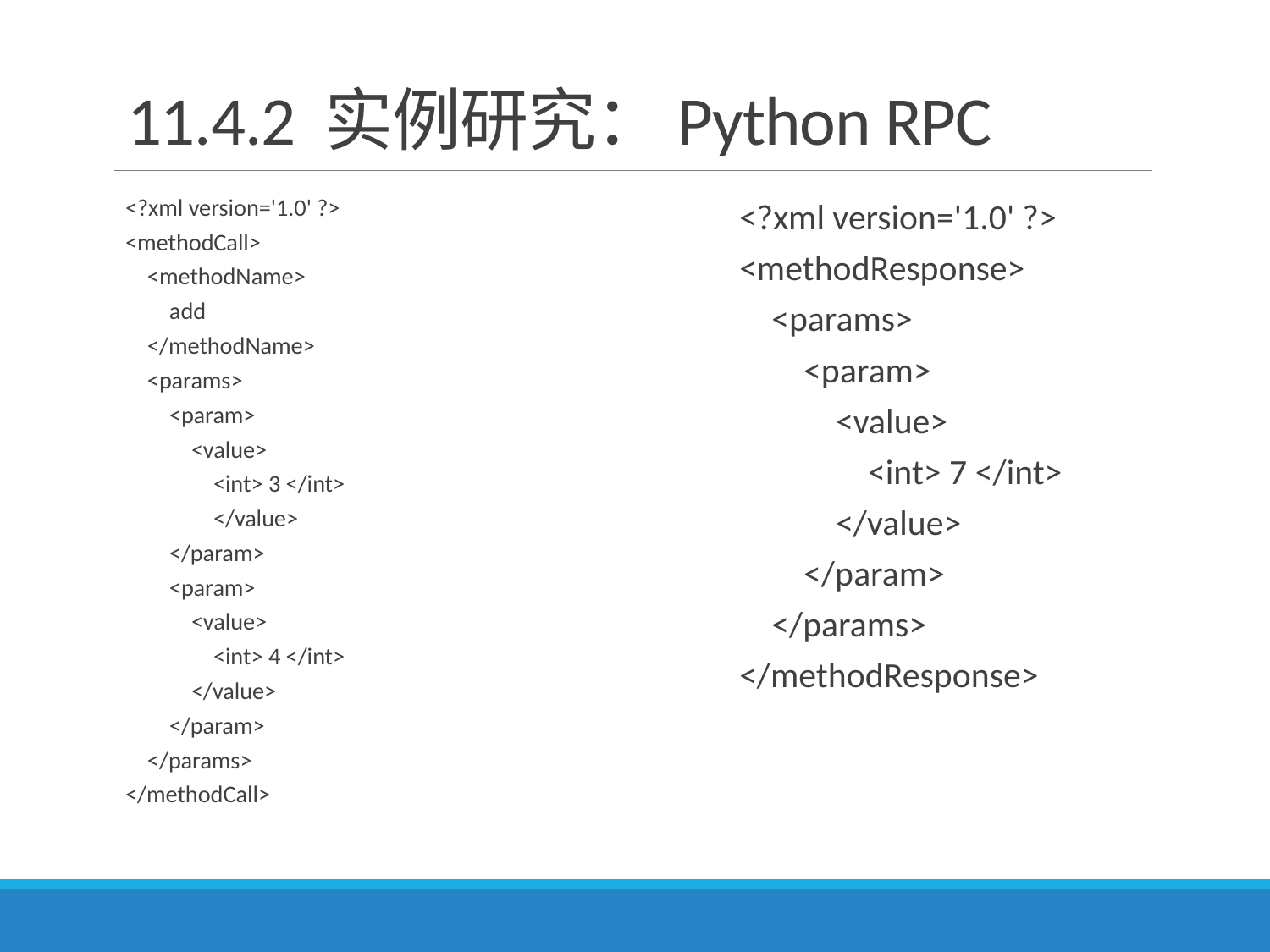

# 11.4.2 实例研究：Python RPC
<?xml version='1.0' ?>
<methodCall>
    <methodName>
        add
    </methodName>
    <params>
        <param>
            <value>
                <int> 3 </int>
                </value>
        </param>
        <param>
            <value>
                <int> 4 </int>
            </value>
        </param>
    </params>
</methodCall>
<?xml version='1.0' ?>
<methodResponse>
    <params>
        <param>
            <value>
                <int> 7 </int>
            </value>
        </param>
    </params>
</methodResponse>
54